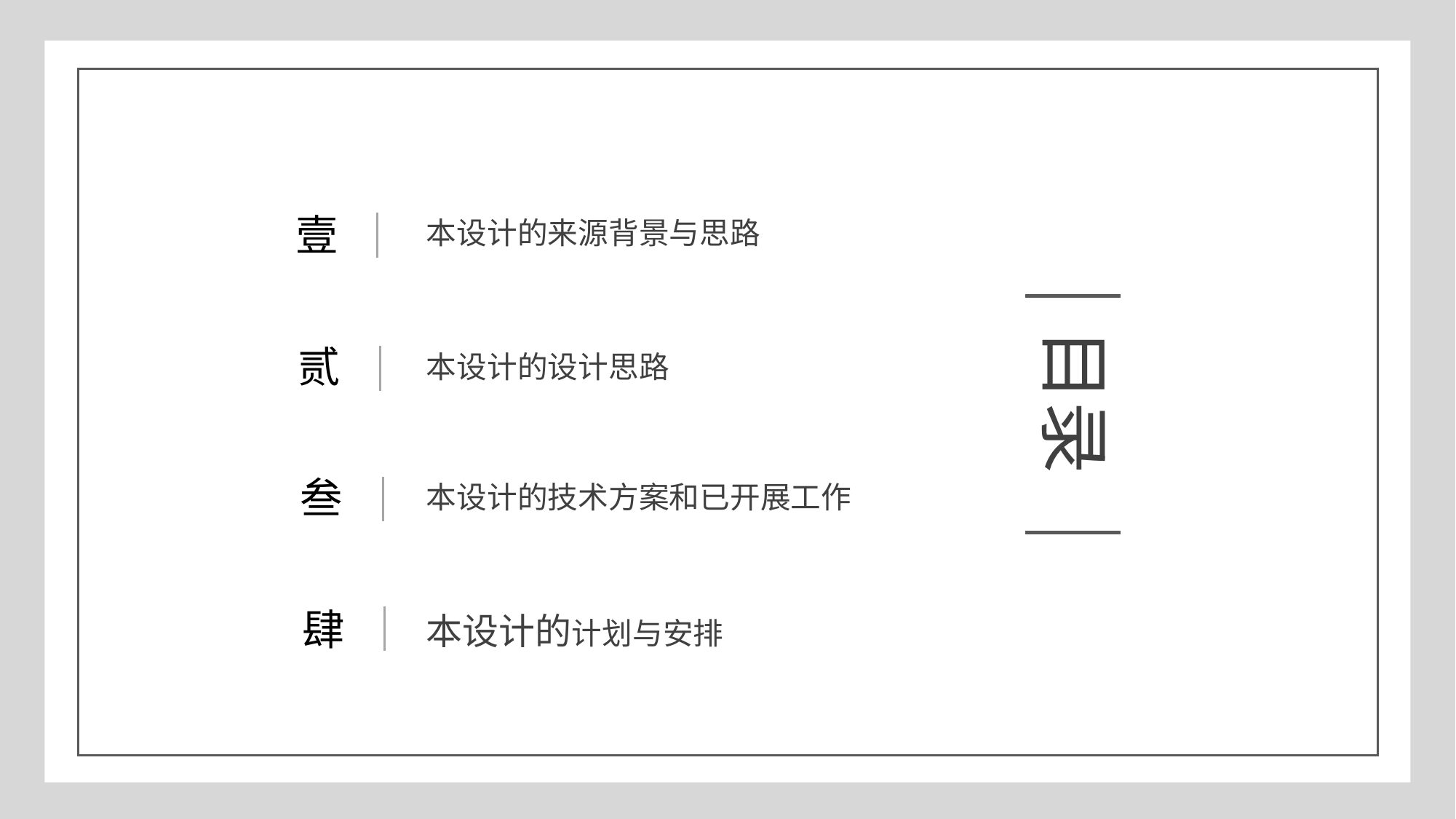

壹
本设计的来源背景与思路
贰
本设计的设计思路
叁
本设计的技术方案和已开展工作
肆
本设计的计划与安排
目录